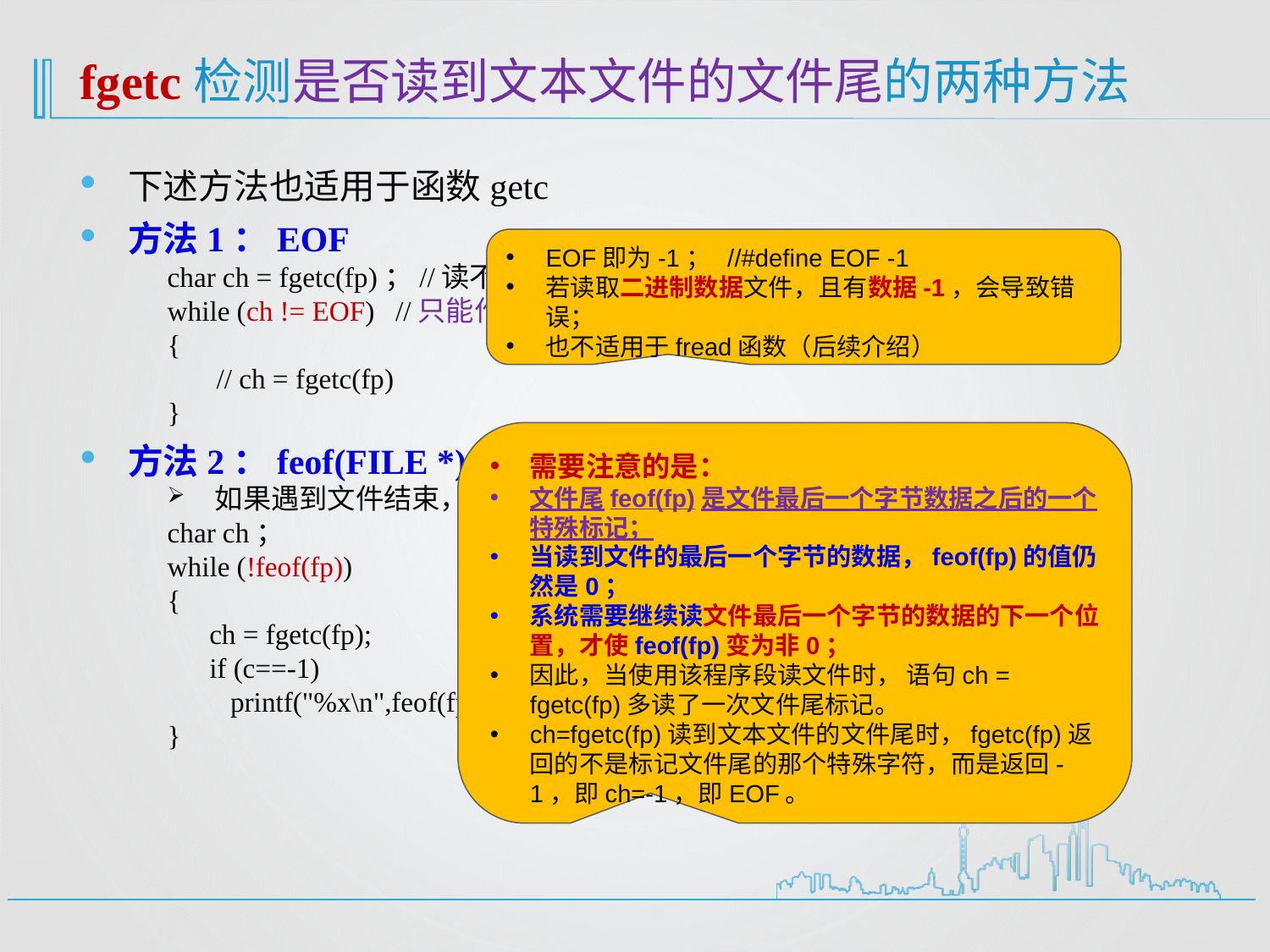

# fgetc检测是否读到文本文件的文件尾的两种方法
下述方法也适用于函数getc
方法1：EOF
char ch = fgetc(fp)；//读不到正确的字符，返回EOF（-1）
while (ch != EOF)   //只能作为文本文件的结束标记
{
       // ch = fgetc(fp)
}
方法2：feof(FILE *)   //推荐
如果遇到文件结束，函数feof(fp)的值为非零值，否则为0
char ch；
while (!feof(fp))
{
      ch = fgetc(fp);
      if (c==-1)
         printf("%x\n",feof(fp));
}

EOF即为-1；  //#define EOF -1
若读取二进制数据文件，且有数据-1，会导致错误；
也不适用于fread函数（后续介绍）
需要注意的是：
文件尾feof(fp)是文件最后一个字节数据之后的一个特殊标记；
当读到文件的最后一个字节的数据，feof(fp)的值仍然是0；
系统需要继续读文件最后一个字节的数据的下一个位置，才使feof(fp)变为非0；
因此，当使用该程序段读文件时， 语句ch = fgetc(fp)多读了一次文件尾标记。
ch=fgetc(fp)读到文本文件的文件尾时，fgetc(fp)返回的不是标记文件尾的那个特殊字符，而是返回-1，即ch=-1，即EOF。